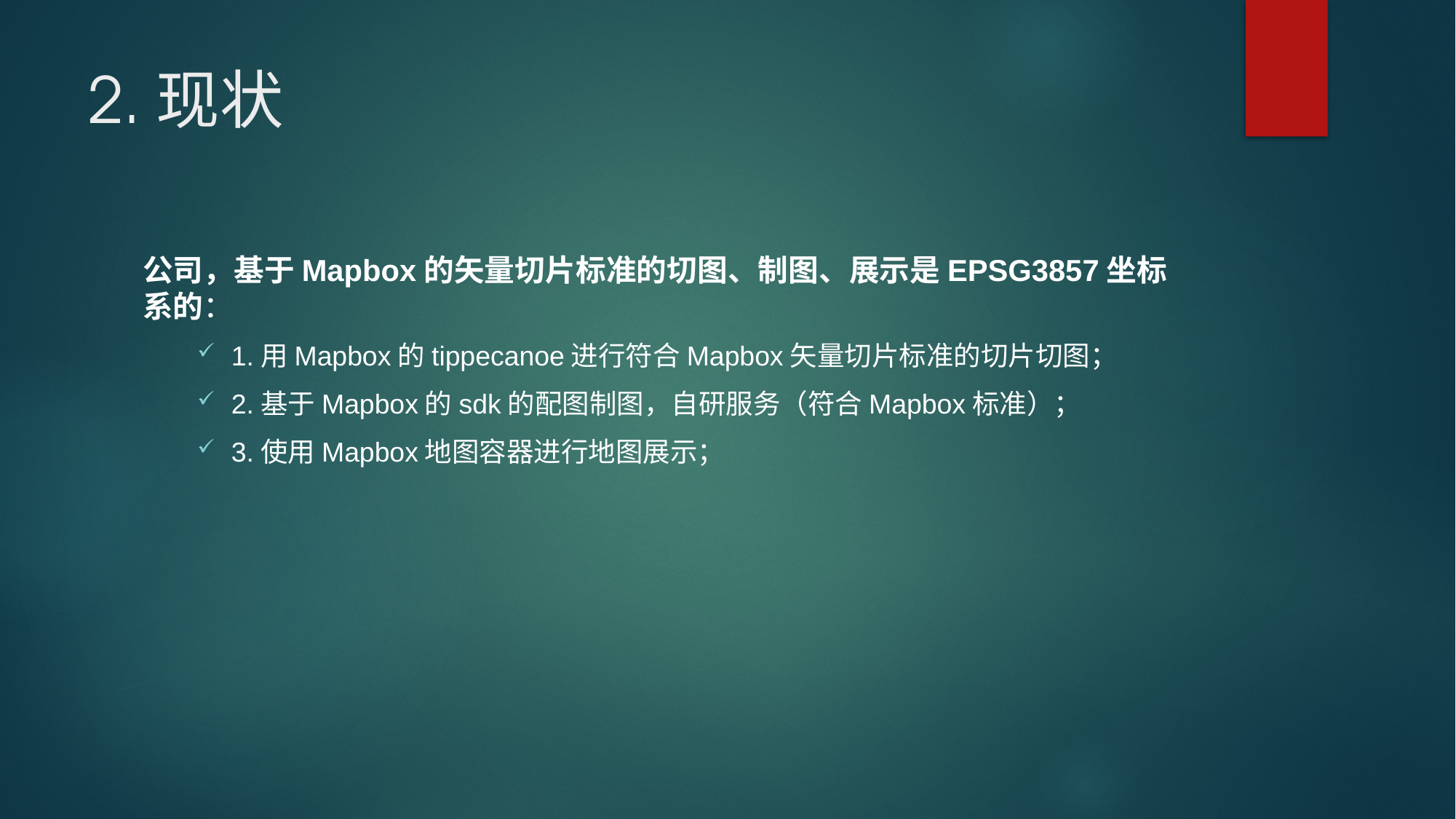

# 2.现状
公司，基于Mapbox的矢量切片标准的切图、制图、展示是EPSG3857坐标系的：
1.用Mapbox的tippecanoe进行符合Mapbox矢量切片标准的切片切图；
2.基于Mapbox的sdk的配图制图，自研服务（符合Mapbox标准）；
3.使用Mapbox地图容器进行地图展示；